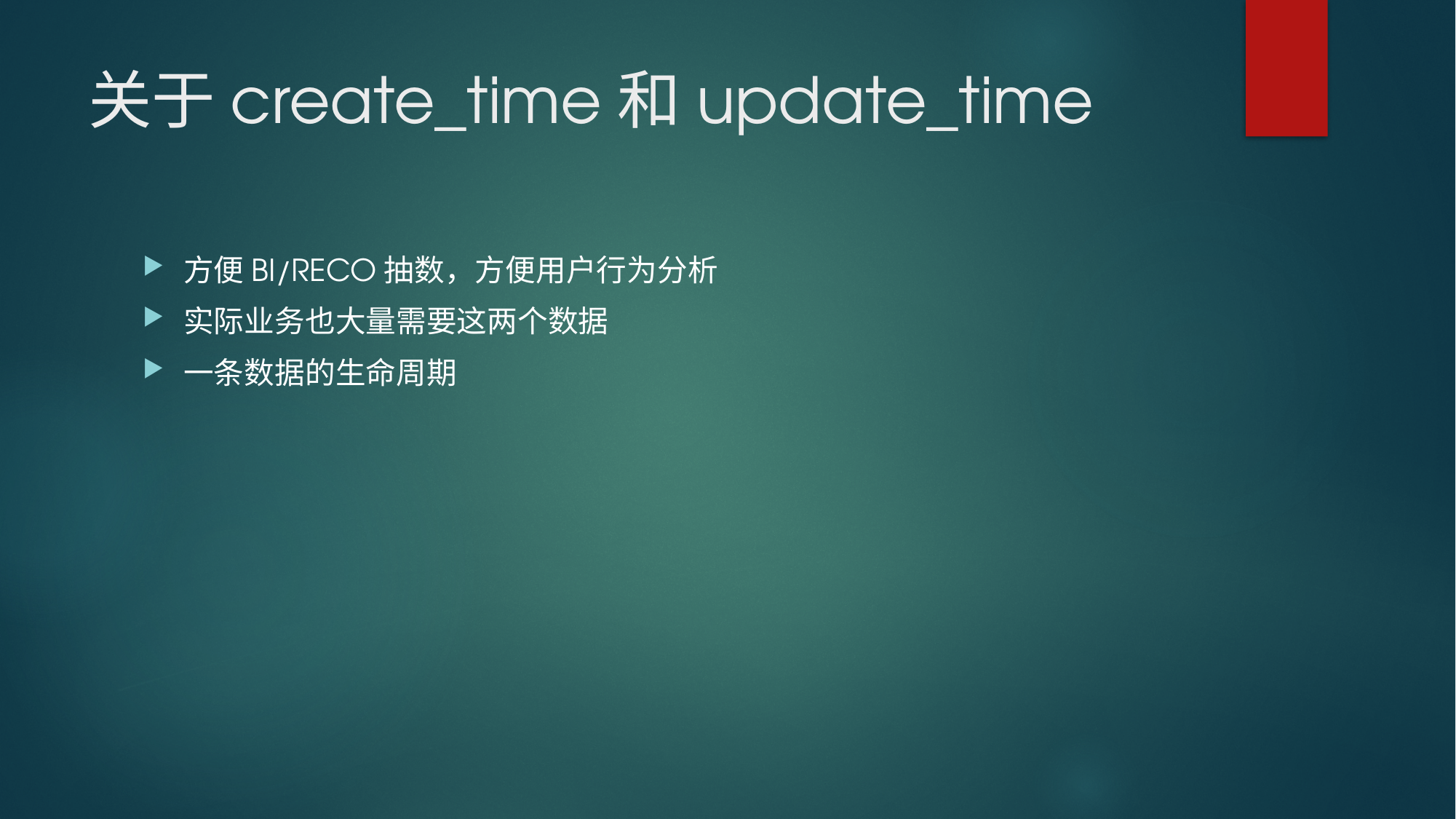

# 关于create_time和update_time
方便BI/RECO抽数，方便用户行为分析
实际业务也大量需要这两个数据
一条数据的生命周期